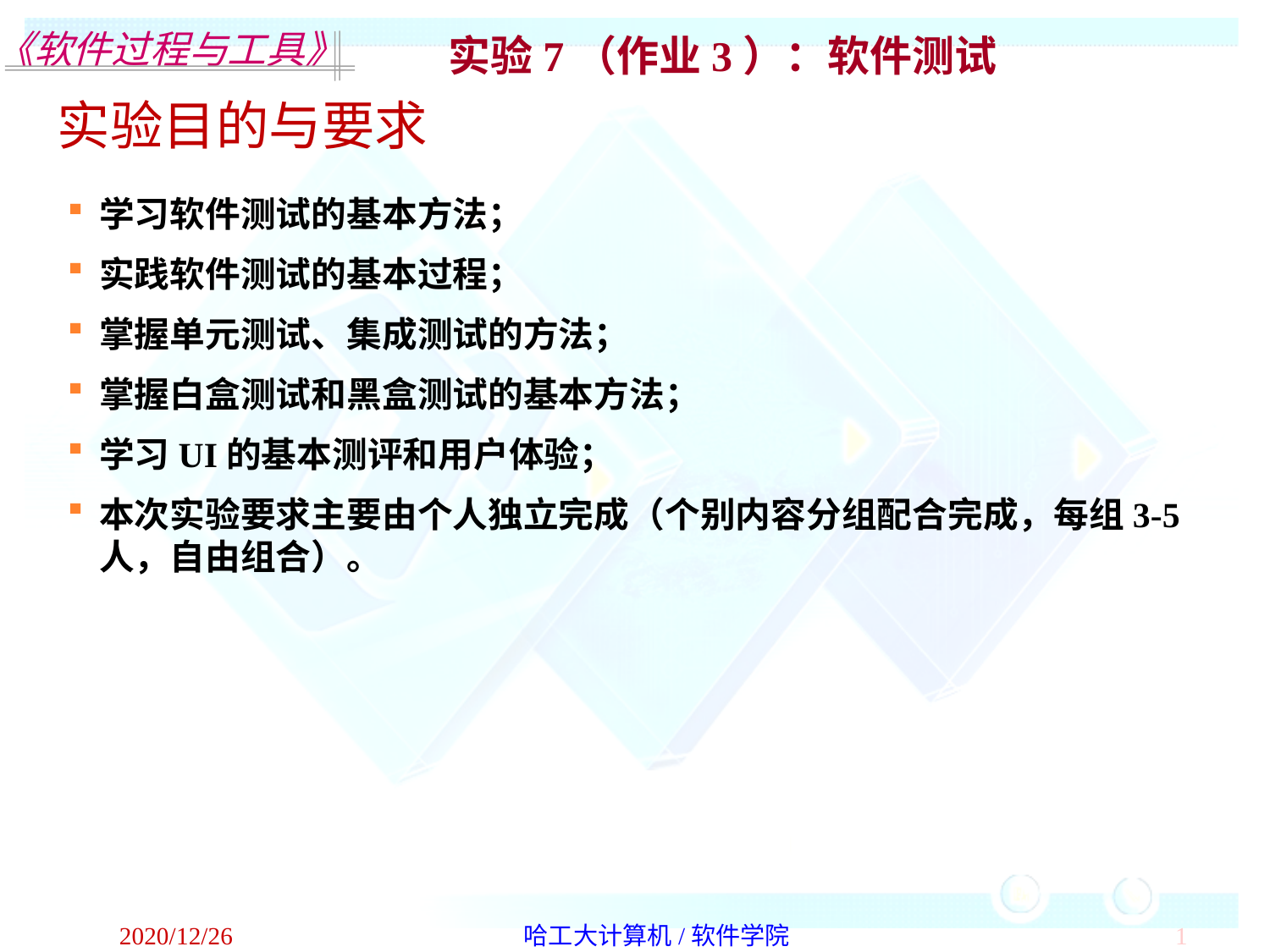

实验7（作业3）：软件测试
实验目的与要求
学习软件测试的基本方法；
实践软件测试的基本过程；
掌握单元测试、集成测试的方法；
掌握白盒测试和黑盒测试的基本方法；
学习UI的基本测评和用户体验；
本次实验要求主要由个人独立完成（个别内容分组配合完成，每组3-5人，自由组合）。